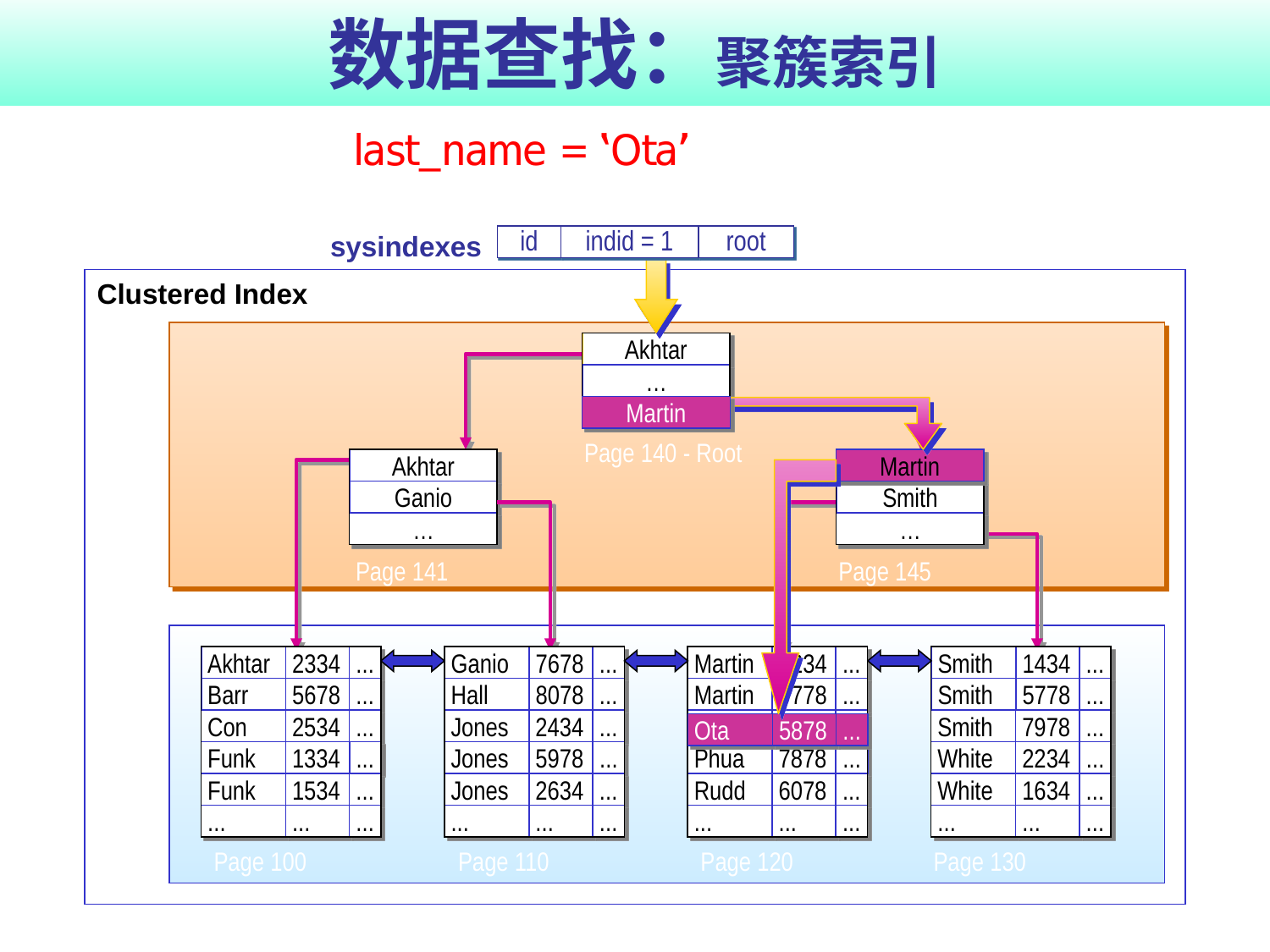

# 数据查找：聚簇索引
last_name = ‘Ota’
sysindexes
id
indid = 1
root

Clustered Index

Clustered Index

Akhtar
…
Martin

Akhtar
…
Martin

Martin

Page 140 - Root
Page 140 - Root
SELECT lastname, firstname
FROM member
WHERE lastname = 'Ota'

Akhtar
Ganio
…

Akhtar
Ganio
…

Martin
Martin
Martin

Smith
Smith

…
…

Page 141
Page 141
Page 145
Page 145

Akhtar
2334
...
Barr
5678
...
Con
2534
...
Funk
1334
...
...
Funk
1534
...
...
...

Akhtar
2334
...
Barr
5678
...
Con
2534
...
Funk
1334
...
...
Funk
1534
...
...
...

Ganio
7678
...
Hall
8078
...
Jones
2434
...
Jones
5978
...
...
Jones
2634
...
...
...

Ganio
7678
...
Hall
8078
...
Jones
2434
...
Jones
5978
...
...
Jones
2634
...
...
...

Martin
1234
...
Martin
7778
...
Ota
5878
...
Phua
7878
...
...
Rudd
6078
...
...
...

Martin
1234
...
Martin
7778
...
Ota
5878
...
Phua
7878
...
...
Rudd
6078
...
...
...

Smith
1434
...
Smith
5778
...
Smith
7978
...
White
2234
...
...
White
1634
...
...
...

Smith
1434
...
Smith
5778
...
Smith
7978
...
White
2234
...
...
White
1634
...
...
...

Ota
5878
...
Page 100
Page 100
Page 110
Page 110
Page 120
Page 120
Page 130
Page 130